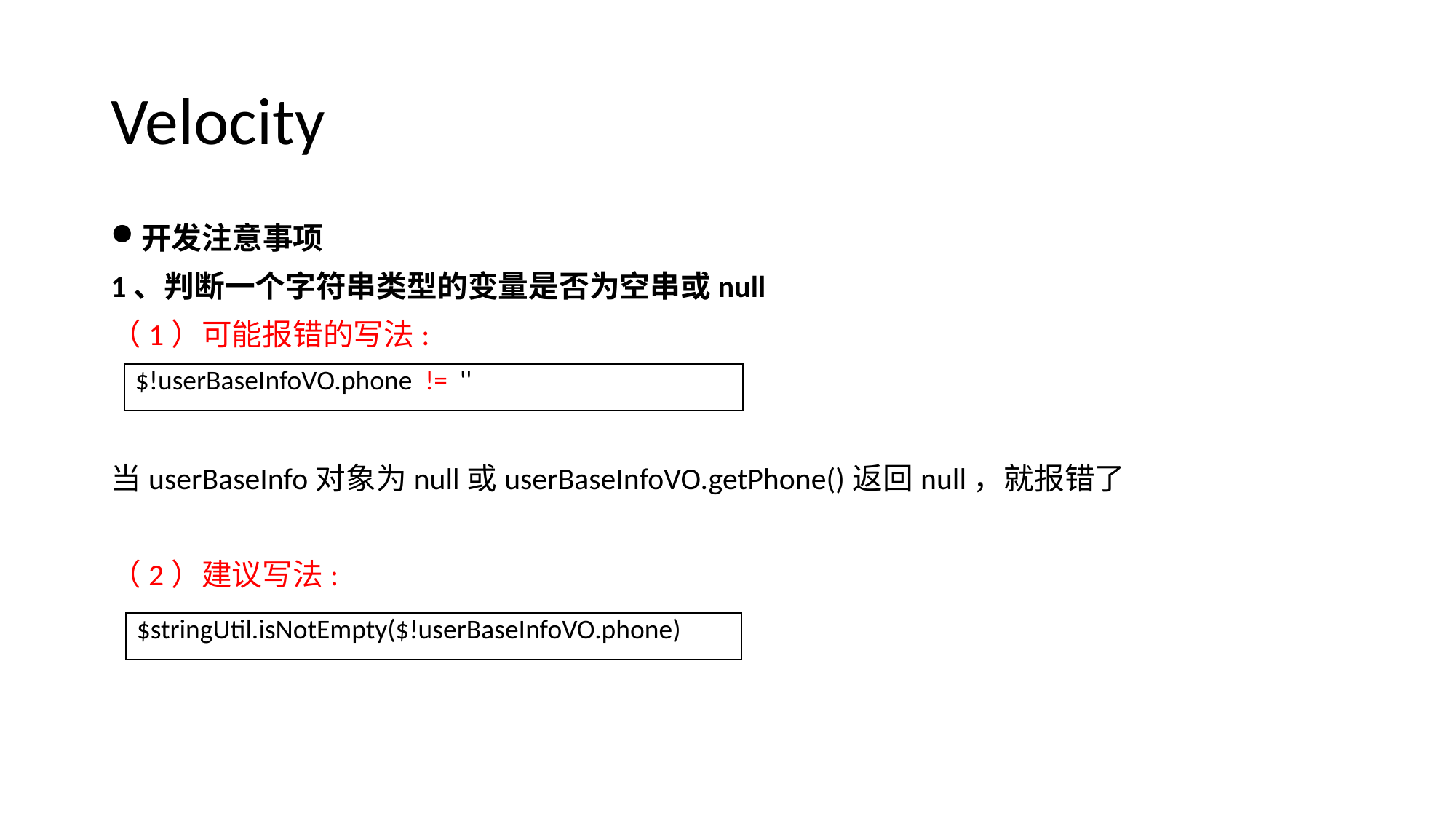

# Velocity
开发注意事项
1、判断一个字符串类型的变量是否为空串或null
（1）可能报错的写法:

当userBaseInfo对象为null或userBaseInfoVO.getPhone()返回null，就报错了

（2）建议写法:

| $!userBaseInfoVO.phone != '' |
| --- |
| $stringUtil.isNotEmpty($!userBaseInfoVO.phone) |
| --- |